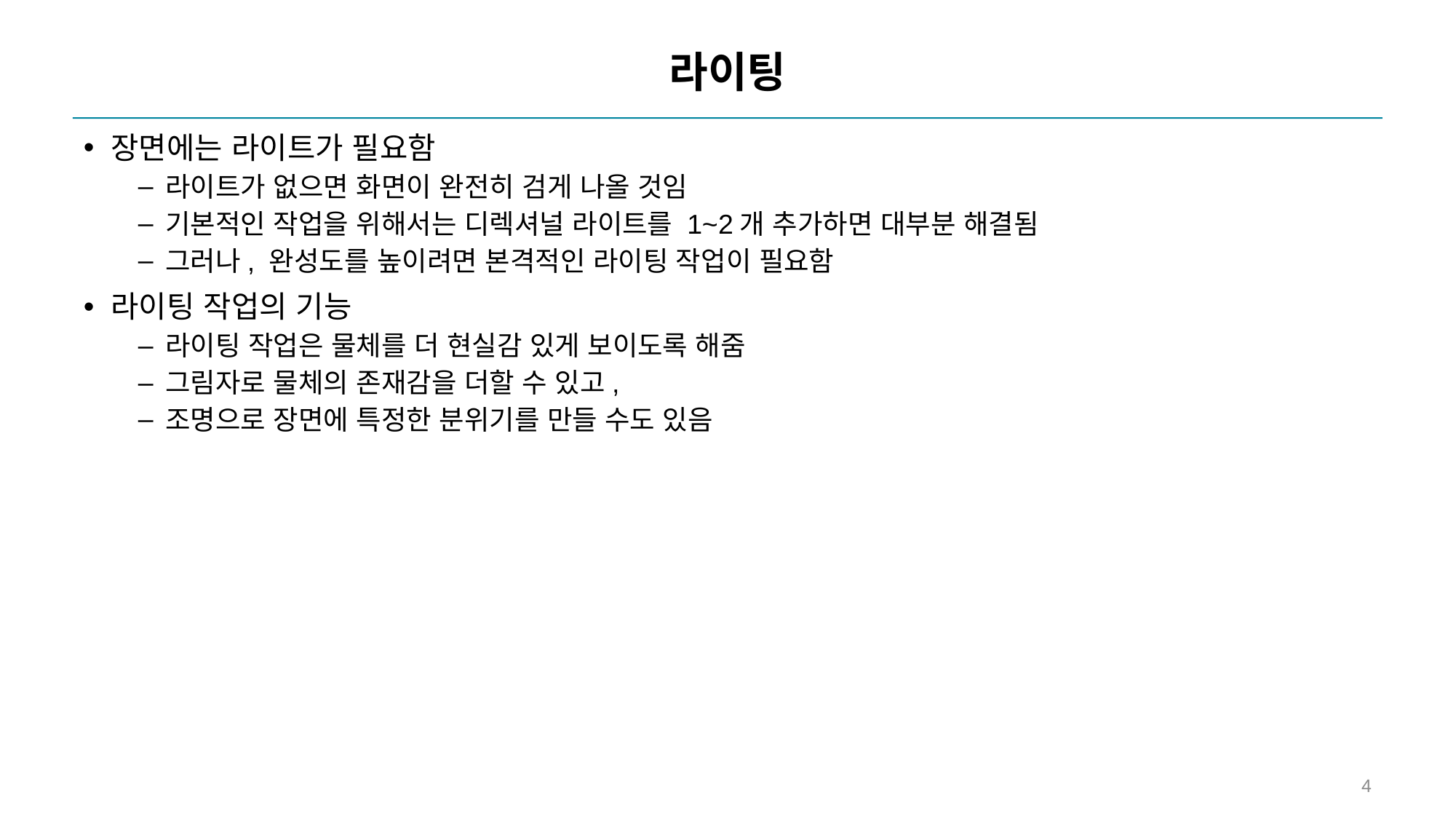

# 라이팅
장면에는 라이트가 필요함
라이트가 없으면 화면이 완전히 검게 나올 것임
기본적인 작업을 위해서는 디렉셔널 라이트를 1~2개 추가하면 대부분 해결됨
그러나, 완성도를 높이려면 본격적인 라이팅 작업이 필요함
라이팅 작업의 기능
라이팅 작업은 물체를 더 현실감 있게 보이도록 해줌
그림자로 물체의 존재감을 더할 수 있고,
조명으로 장면에 특정한 분위기를 만들 수도 있음

4